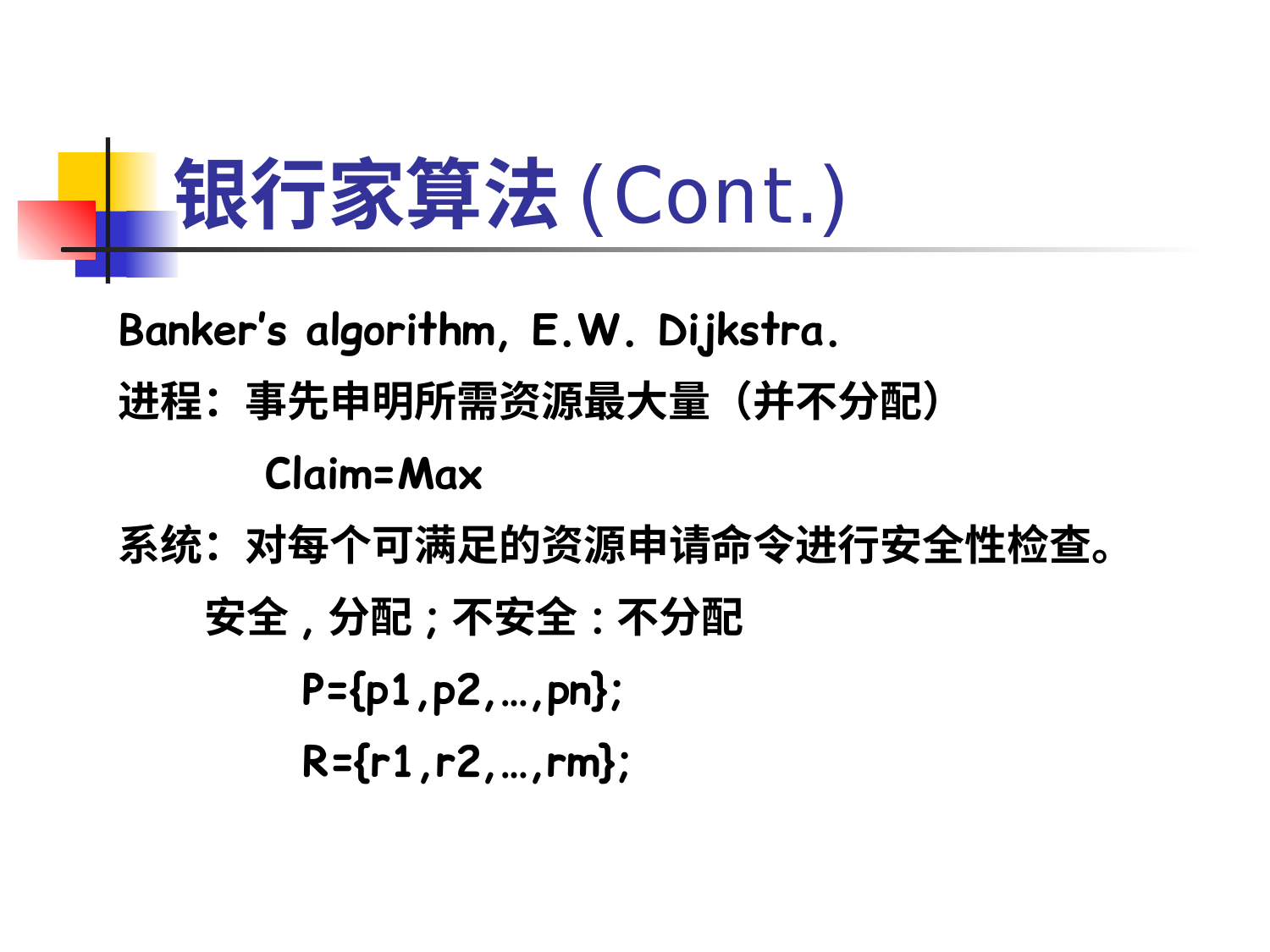

# 银行家算法(Cont.)
Banker’s algorithm, E.W. Dijkstra.
进程：事先申明所需资源最大量（并不分配）
        Claim=Max
系统：对每个可满足的资源申请命令进行安全性检查。
        安全,分配;不安全:不分配
          P={p1,p2,…,pn};
          R={r1,r2,…,rm};